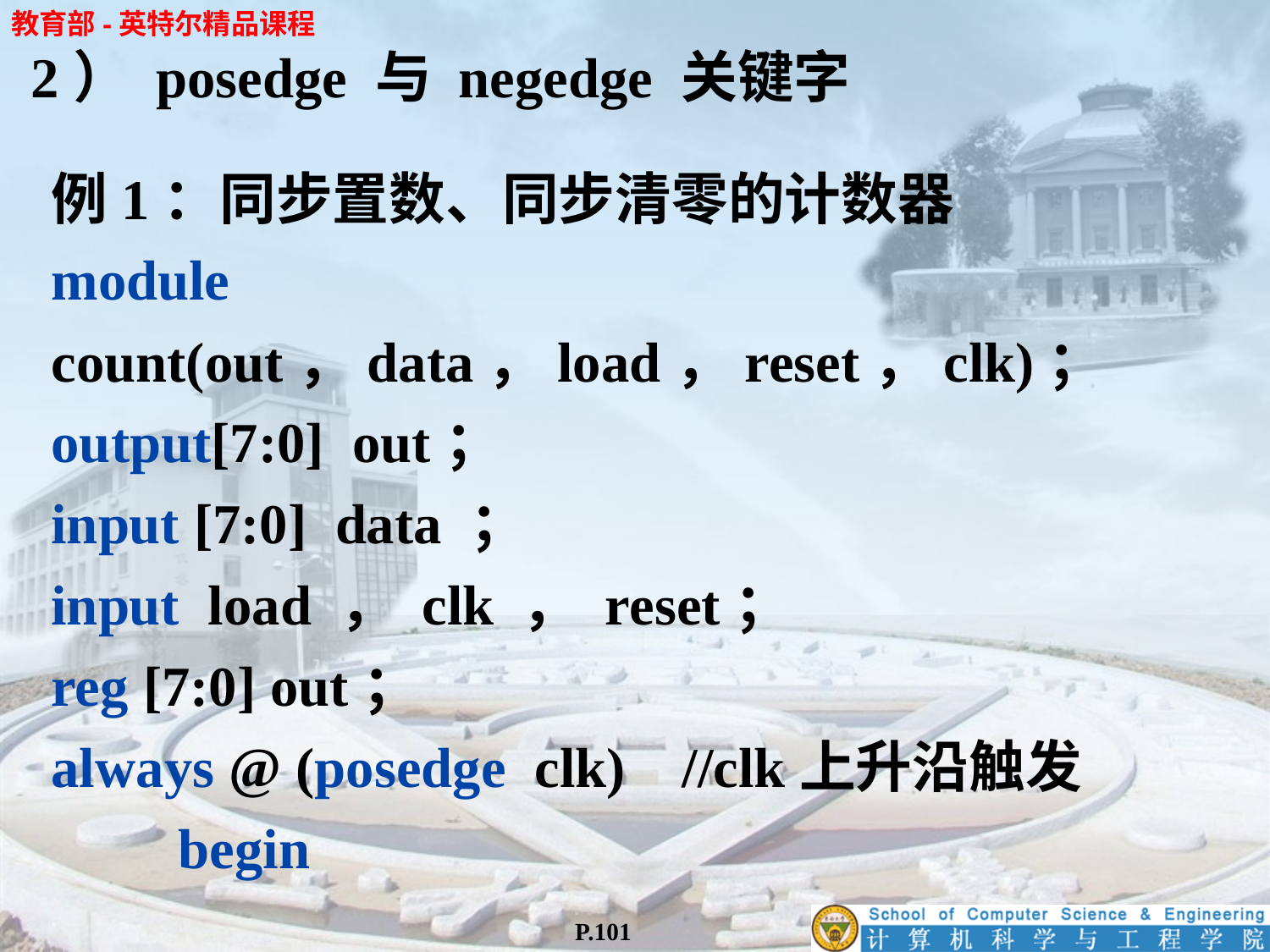

2） posedge 与 negedge 关键字
例1：同步置数、同步清零的计数器
module  count(out，data，load，reset，clk)；
output[7:0]  out；
input [7:0]  data ；
input  load ， clk ， reset；
reg [7:0] out；
always @ (posedge  clk)    //clk上升沿触发
	begin

P.101